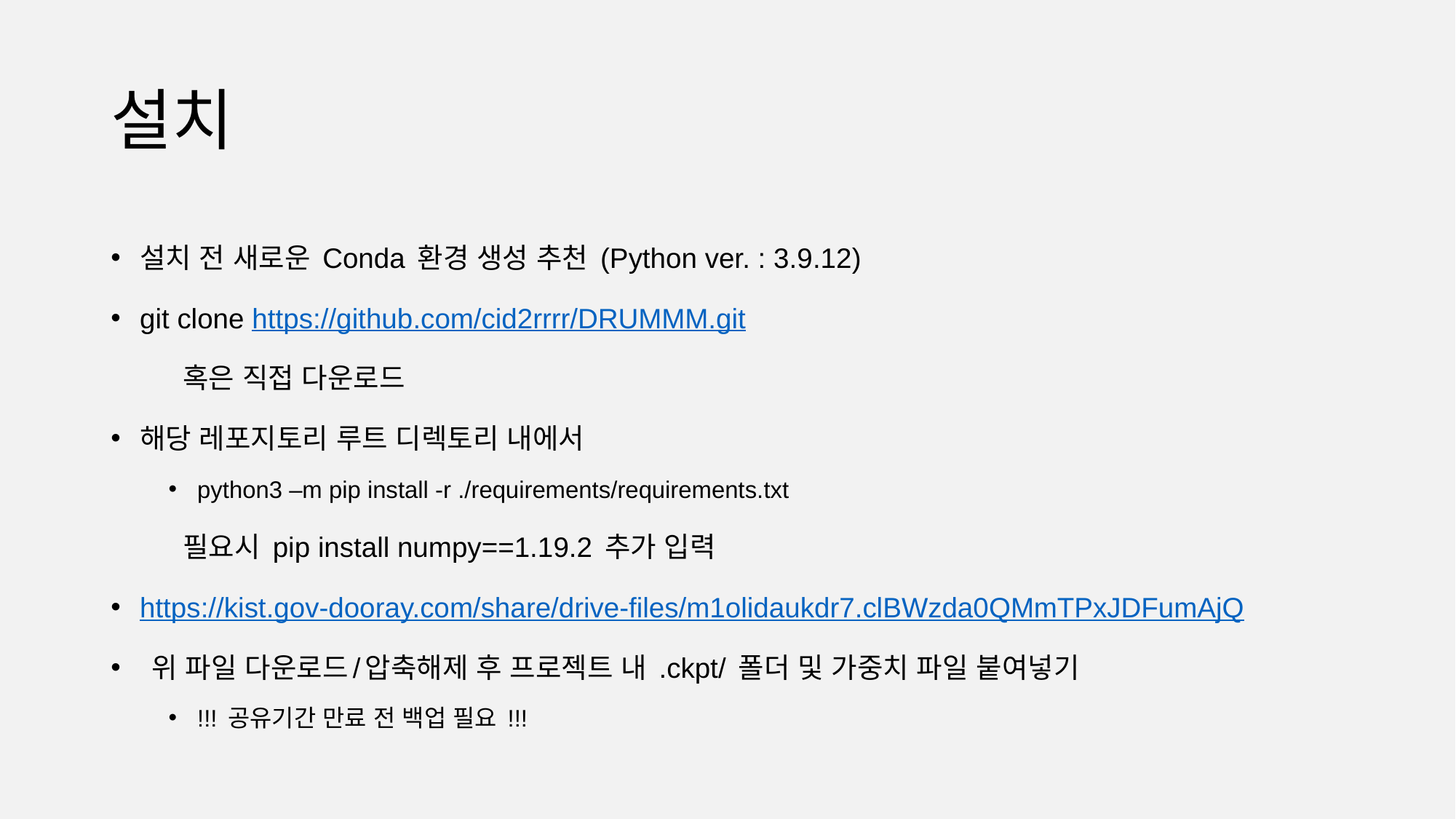

# 설치
설치 전 새로운 Conda 환경 생성 추천 (Python ver. : 3.9.12)
git clone https://github.com/cid2rrrr/DRUMMM.git
	혹은 직접 다운로드
해당 레포지토리 루트 디렉토리 내에서
python3 –m pip install -r ./requirements/requirements.txt
	필요시 pip install numpy==1.19.2 추가 입력
https://kist.gov-dooray.com/share/drive-files/m1olidaukdr7.clBWzda0QMmTPxJDFumAjQ
 위 파일 다운로드/압축해제 후 프로젝트 내 .ckpt/ 폴더 및 가중치 파일 붙여넣기
!!! 공유기간 만료 전 백업 필요 !!!